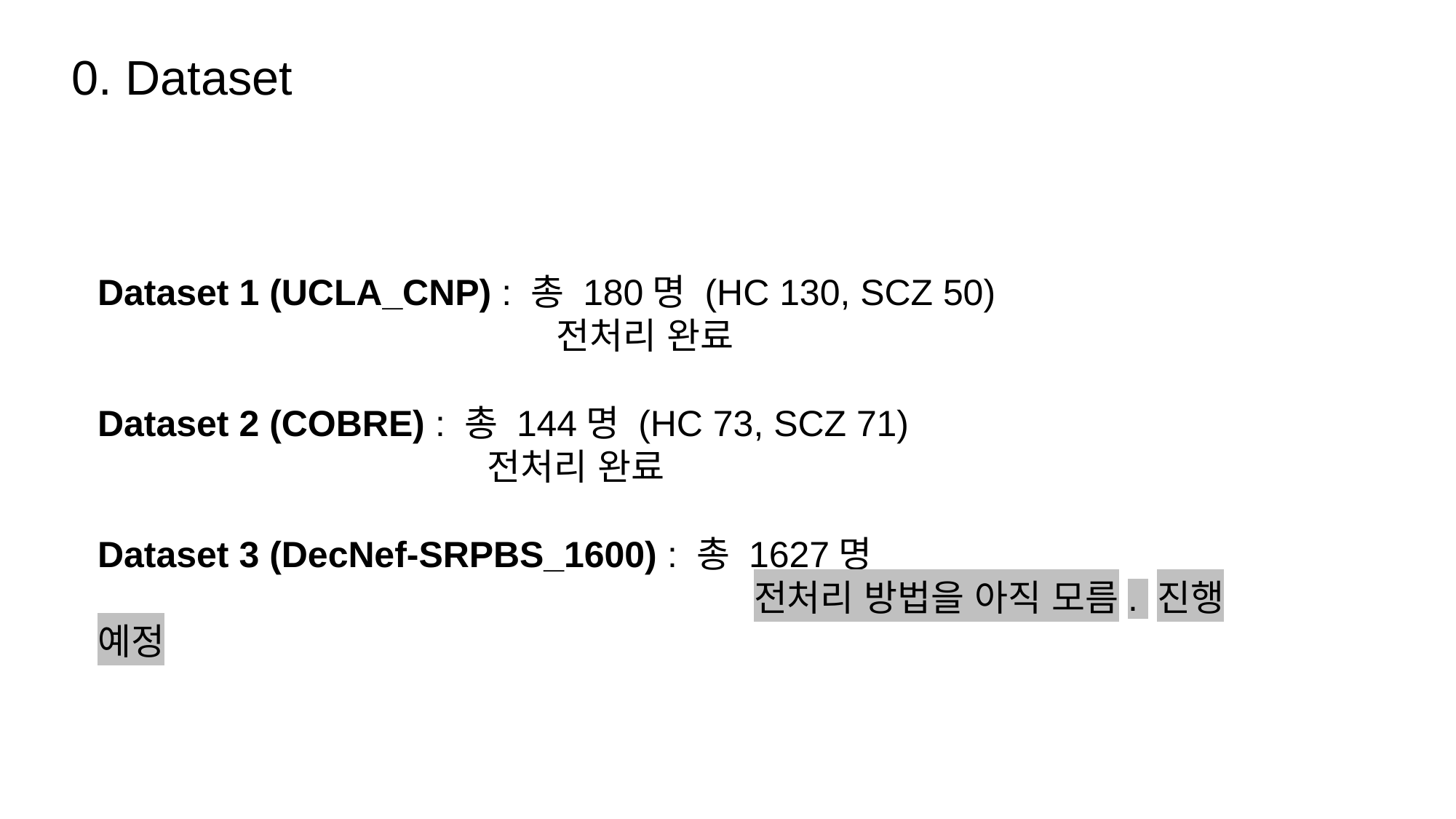

0. Dataset
Dataset 1 (UCLA_CNP) : 총 180명 (HC 130, SCZ 50)
			            전처리 완료

Dataset 2 (COBRE) : 총 144명 (HC 73, SCZ 71)
		                전처리 완료

Dataset 3 (DecNef-SRPBS_1600) : 총 1627명
					          전처리 방법을 아직 모름. 진행 예정